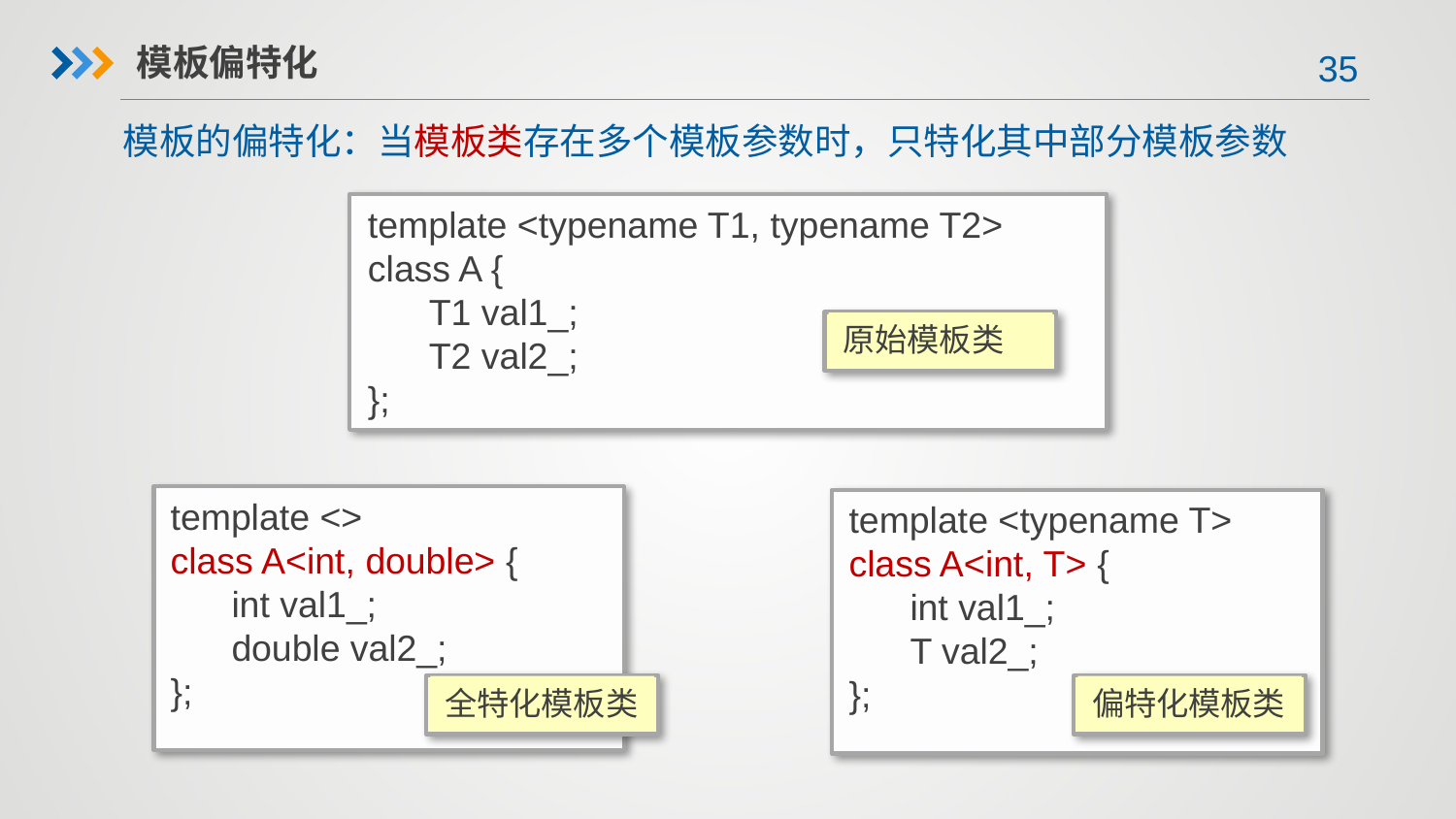

模板偏特化
模板的偏特化：当模板类存在多个模板参数时，只特化其中部分模板参数

template <typename T1, typename T2>
class A {
      T1 val1_;
      T2 val2_;
};

原始模板类

template <>
class A<int, double> {
      int val1_;
      double val2_;
};

template <typename T>
class A<int, T> {
      int val1_;
      T val2_;
};

全特化模板类

偏特化模板类